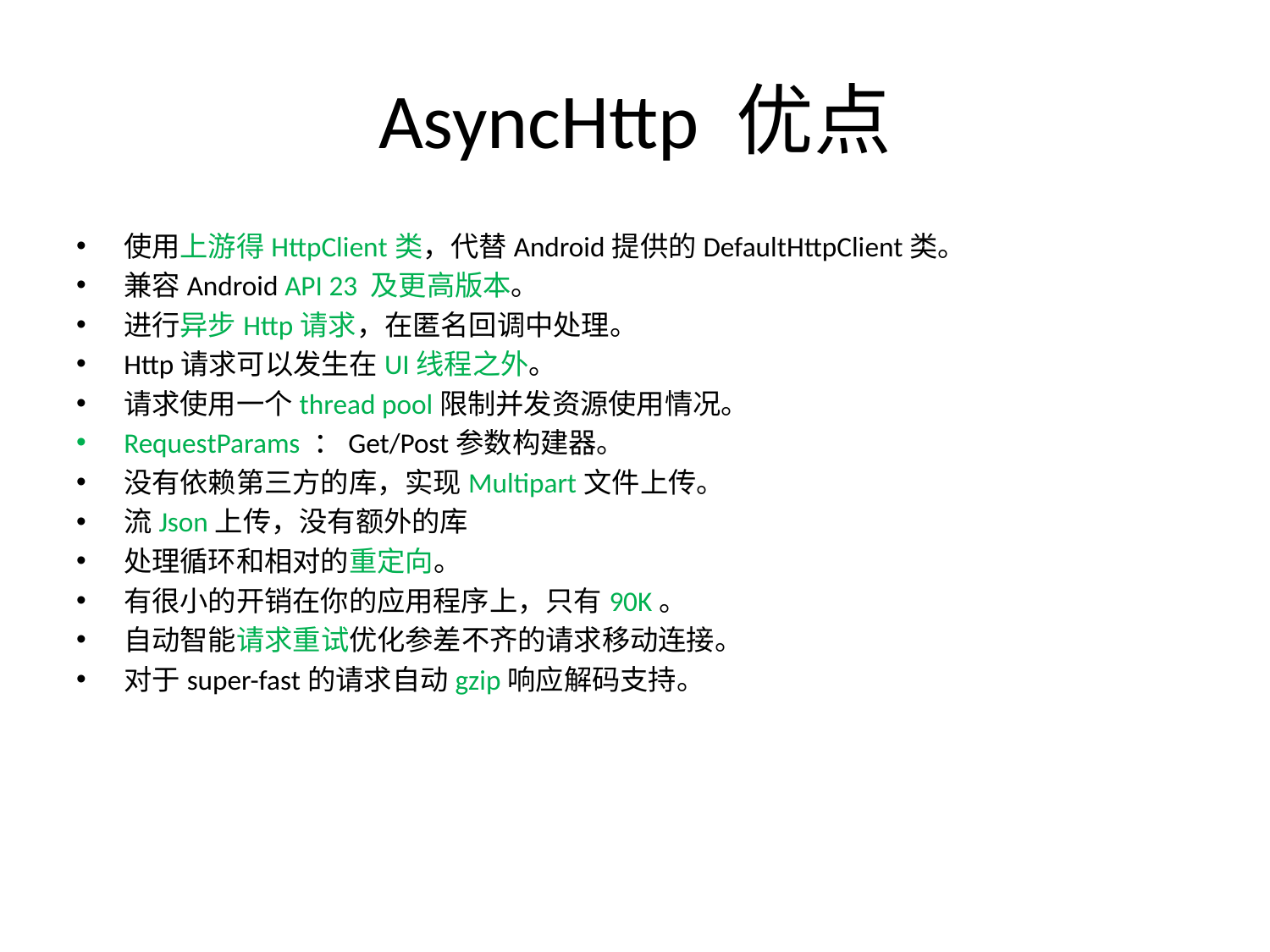

# AsyncHttp 优点
使用上游得HttpClient类，代替Android提供的DefaultHttpClient类。
兼容Android API 23 及更高版本。
进行异步Http请求，在匿名回调中处理。
Http请求可以发生在UI线程之外。
请求使用一个thread pool限制并发资源使用情况。
RequestParams ：Get/Post参数构建器。
没有依赖第三方的库，实现Multipart文件上传。
流Json上传，没有额外的库
处理循环和相对的重定向。
有很小的开销在你的应用程序上，只有90K。
自动智能请求重试优化参差不齐的请求移动连接。
对于super-fast的请求自动gzip响应解码支持。